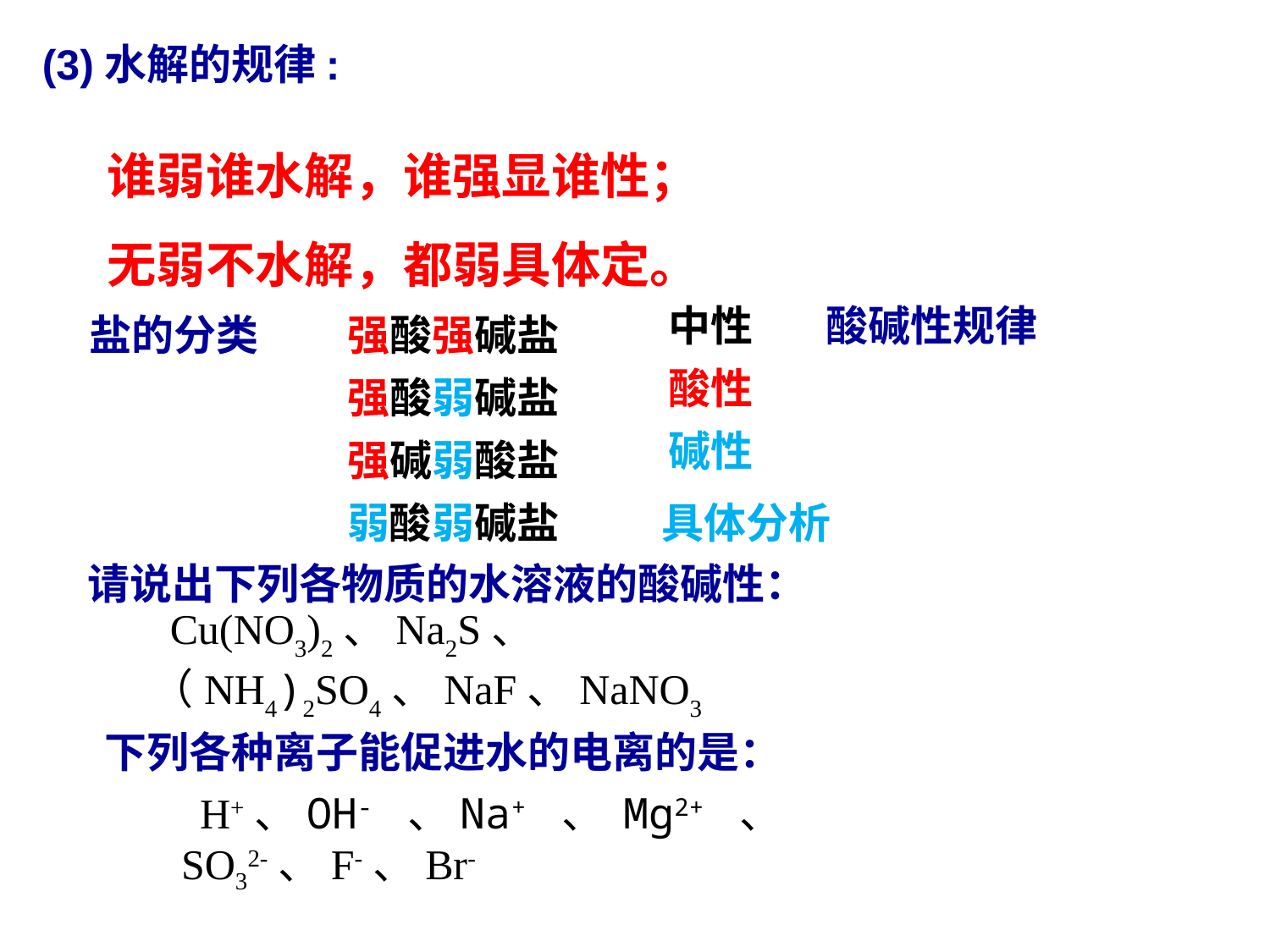

(3)水解的规律:
谁弱谁水解，谁强显谁性；
无弱不水解，都弱具体定。
盐的分类
强酸强碱盐
中性
酸碱性规律
强酸弱碱盐
酸性
强碱弱酸盐
碱性
弱酸弱碱盐
具体分析
请说出下列各物质的水溶液的酸碱性：
Cu(NO3)2、Na2S、（NH4)2SO4、NaF、NaNO3
下列各种离子能促进水的电离的是：
H+、OH- 、Na+ 、 Mg2+ 、 SO32-、F-、Br-